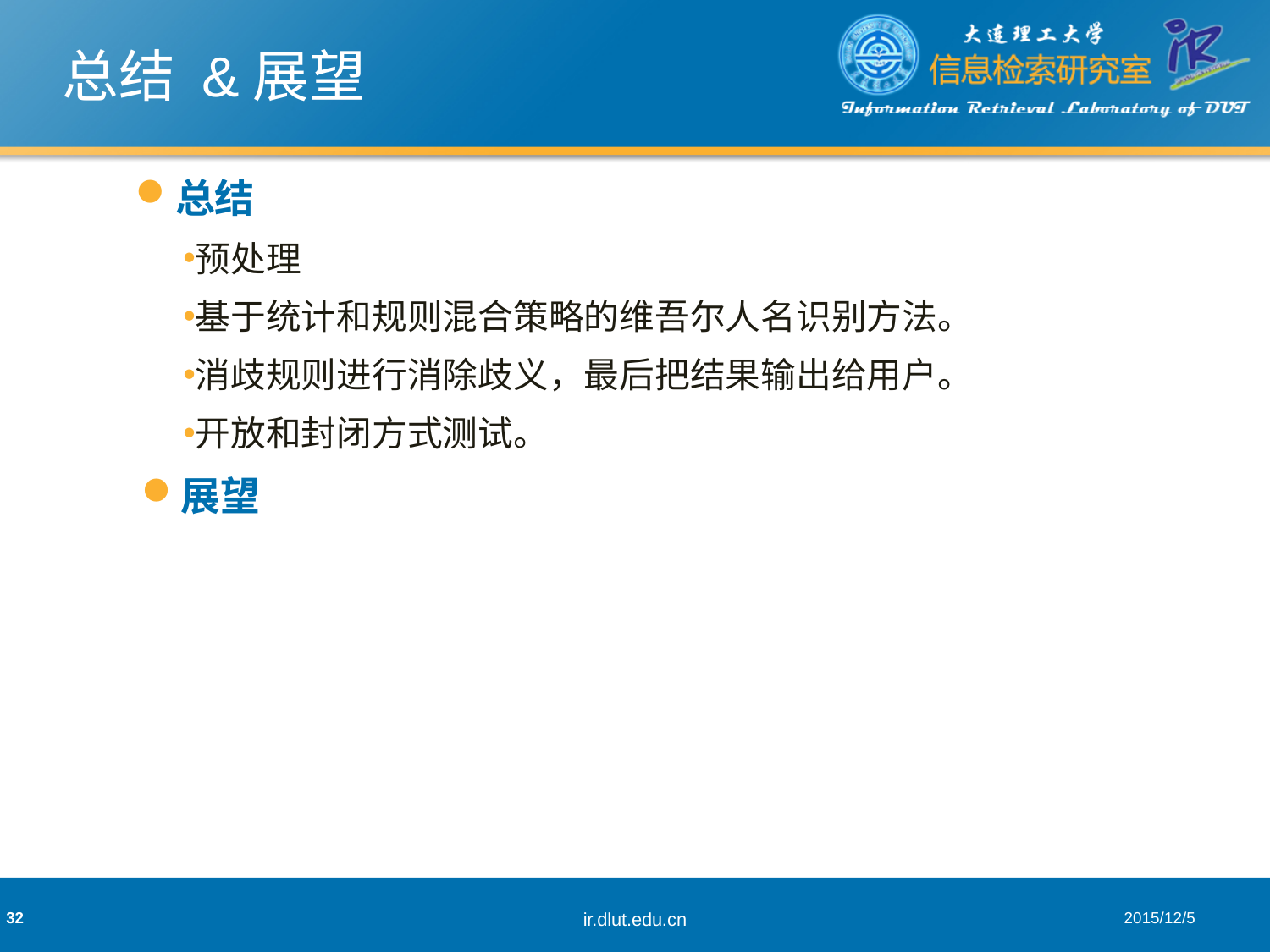

# 总结 &展望
总结
预处理
基于统计和规则混合策略的维吾尔人名识别方法。
消歧规则进行消除歧义，最后把结果输出给用户。
开放和封闭方式测试。
展望